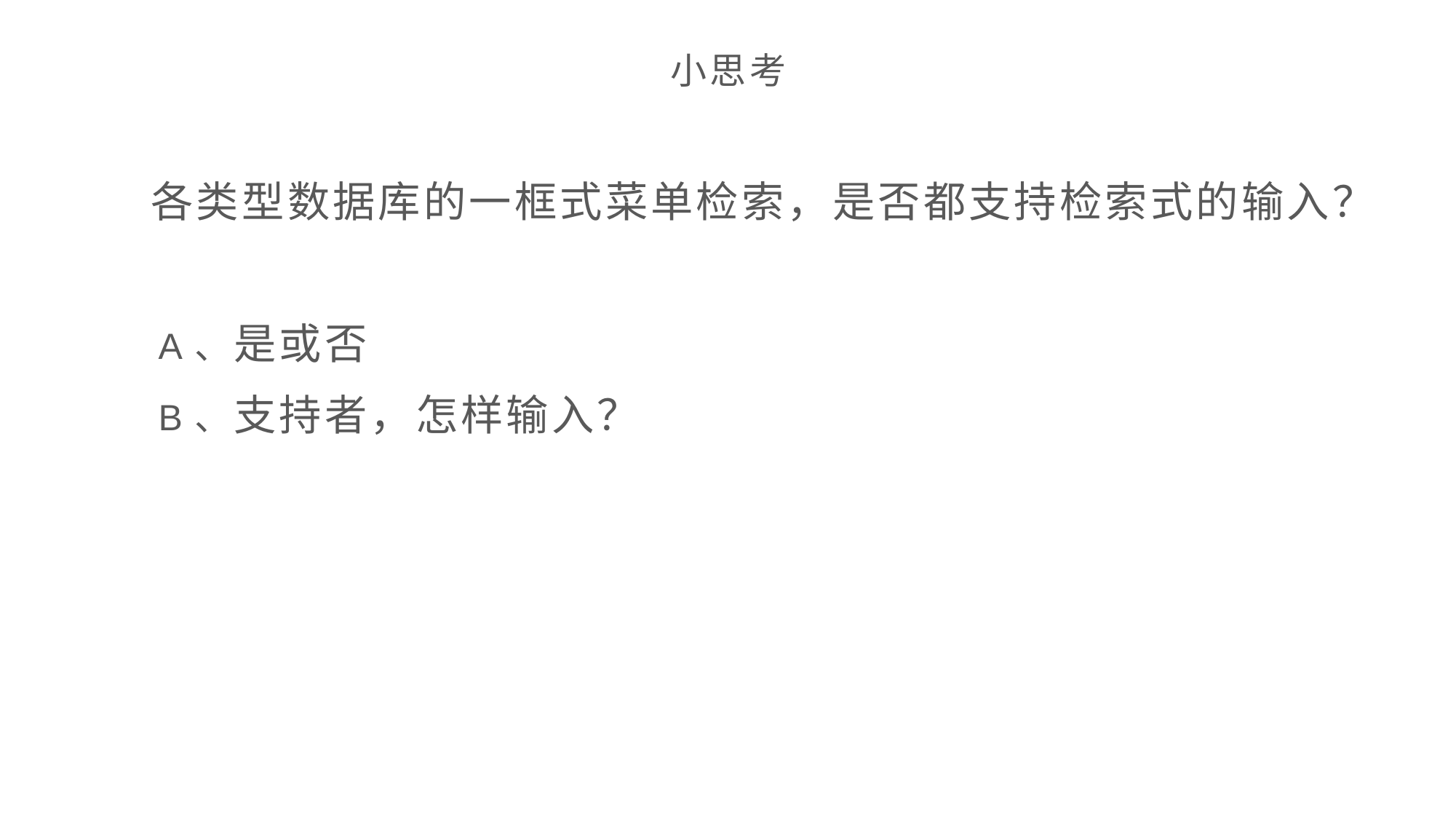

小思考

        各类型数据库的一框式菜单检索，是否都支持检索式的输入？

        A、是或否
        B、支持者，怎样输入？